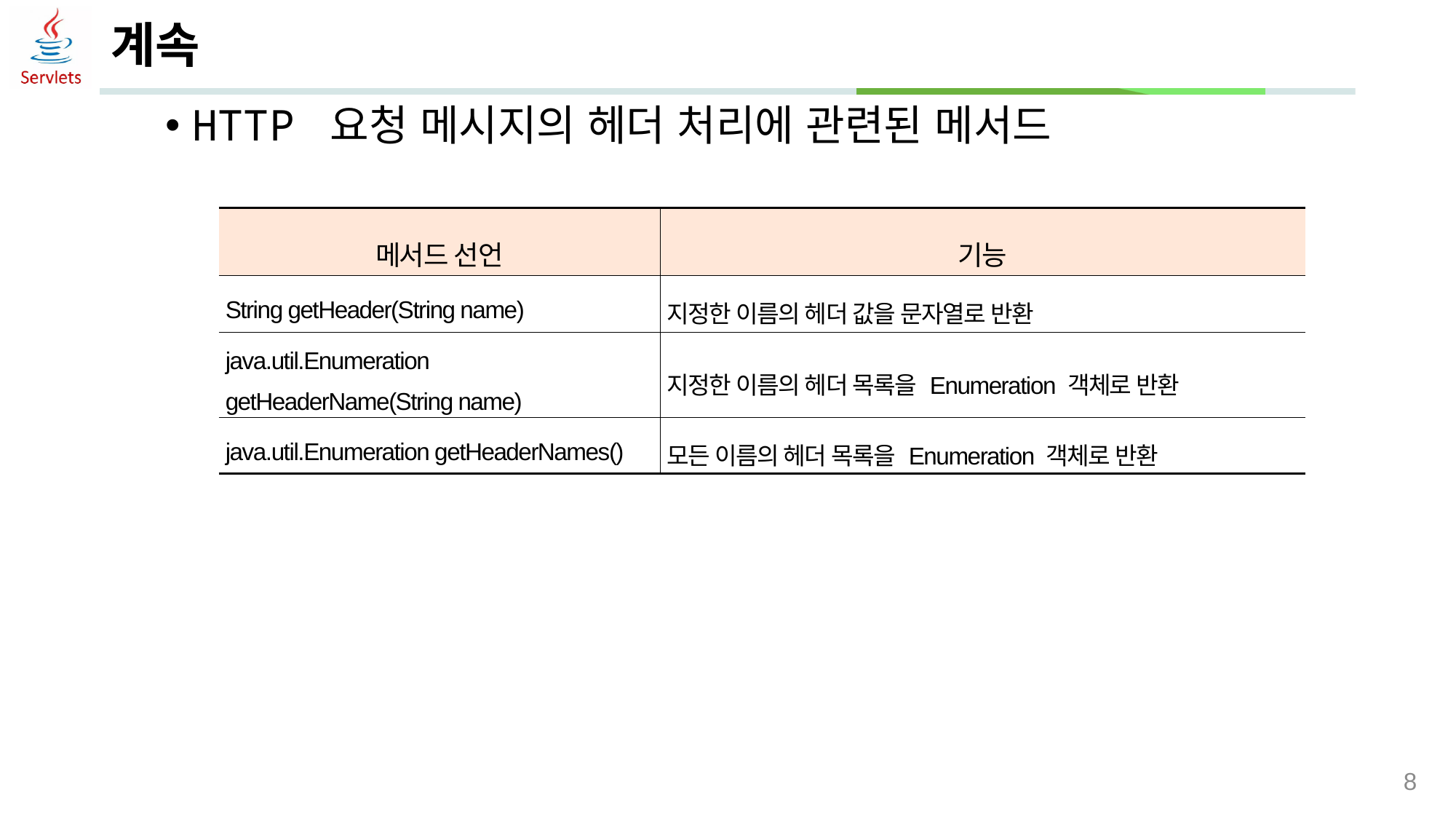

# 계속
HTTP 요청 메시지의 헤더 처리에 관련된 메서드

| 메서드 선언 | 기능 |
| --- | --- |
| String getHeader(String name) | 지정한 이름의 헤더 값을 문자열로 반환 |
| java.util.Enumeration getHeaderName(String name) | 지정한 이름의 헤더 목록을 Enumeration 객체로 반환 |
| java.util.Enumeration getHeaderNames() | 모든 이름의 헤더 목록을 Enumeration 객체로 반환 |
8